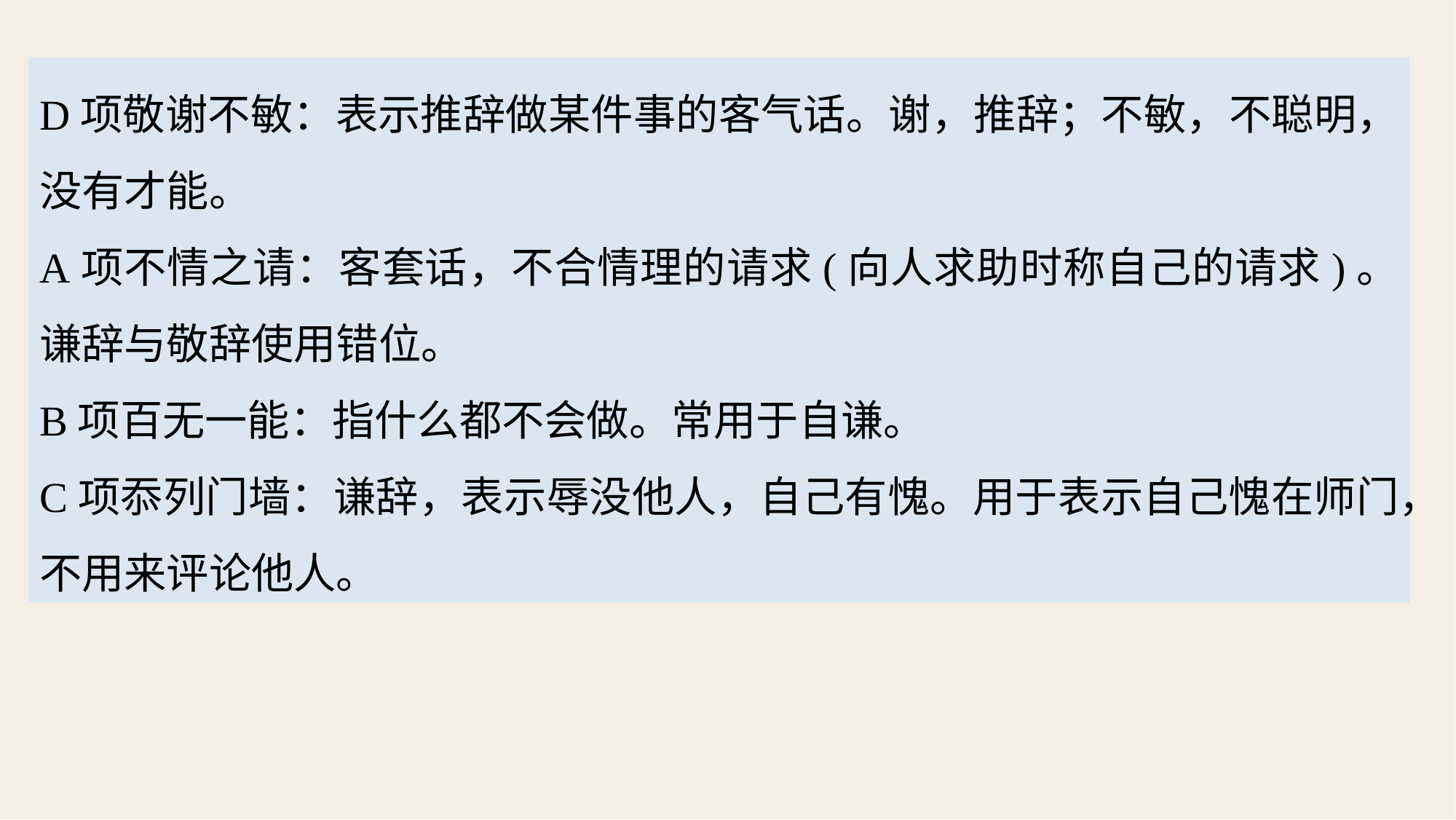

D项敬谢不敏：表示推辞做某件事的客气话。谢，推辞；不敏，不聪明，没有才能。
A项不情之请：客套话，不合情理的请求(向人求助时称自己的请求)。谦辞与敬辞使用错位。
B项百无一能：指什么都不会做。常用于自谦。
C项忝列门墙：谦辞，表示辱没他人，自己有愧。用于表示自己愧在师门，不用来评论他人。